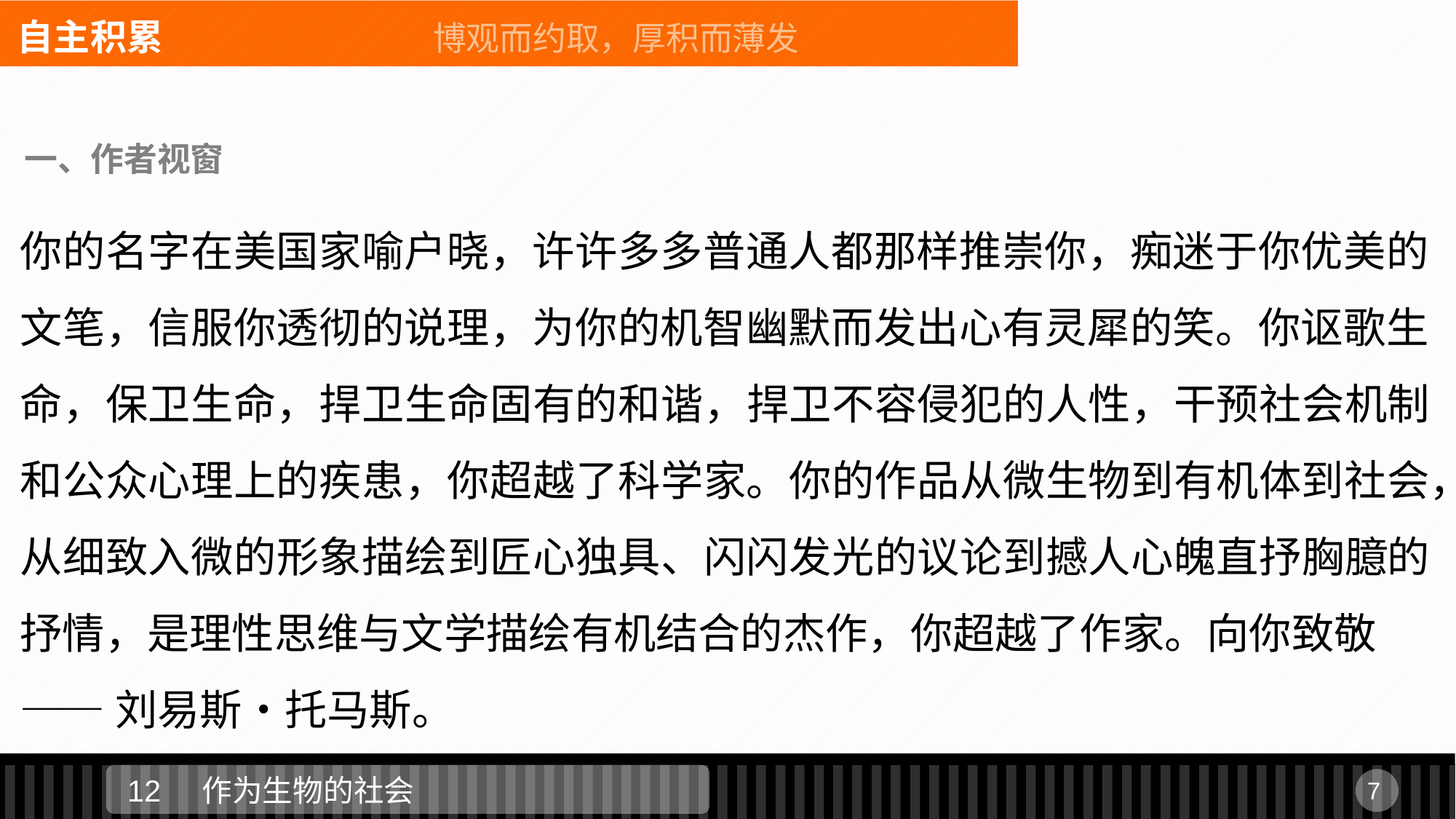

自主积累                                 博观而约取，厚积而薄发
一、作者视窗
你的名字在美国家喻户晓，许许多多普通人都那样推崇你，痴迷于你优美的文笔，信服你透彻的说理，为你的机智幽默而发出心有灵犀的笑。你讴歌生命，保卫生命，捍卫生命固有的和谐，捍卫不容侵犯的人性，干预社会机制和公众心理上的疾患，你超越了科学家。你的作品从微生物到有机体到社会，从细致入微的形象描绘到匠心独具、闪闪发光的议论到撼人心魄直抒胸臆的抒情，是理性思维与文学描绘有机结合的杰作，你超越了作家。向你致敬
——刘易斯•托马斯。